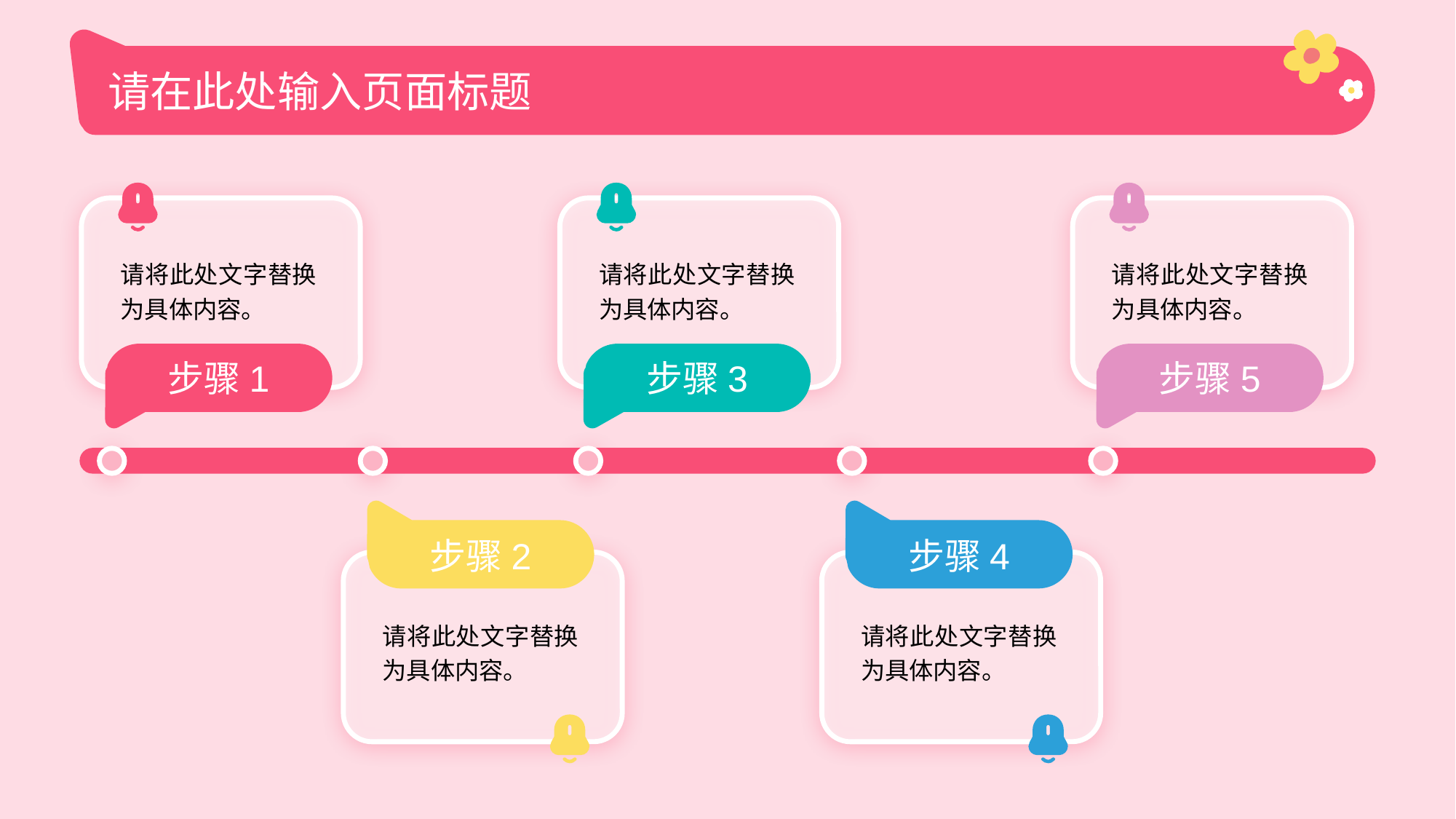

# 请在此处输入页面标题

请将此处文字替换为具体内容。
请将此处文字替换为具体内容。
请将此处文字替换为具体内容。
步骤1
步骤3
步骤5

步骤2
步骤4

请将此处文字替换为具体内容。
请将此处文字替换为具体内容。